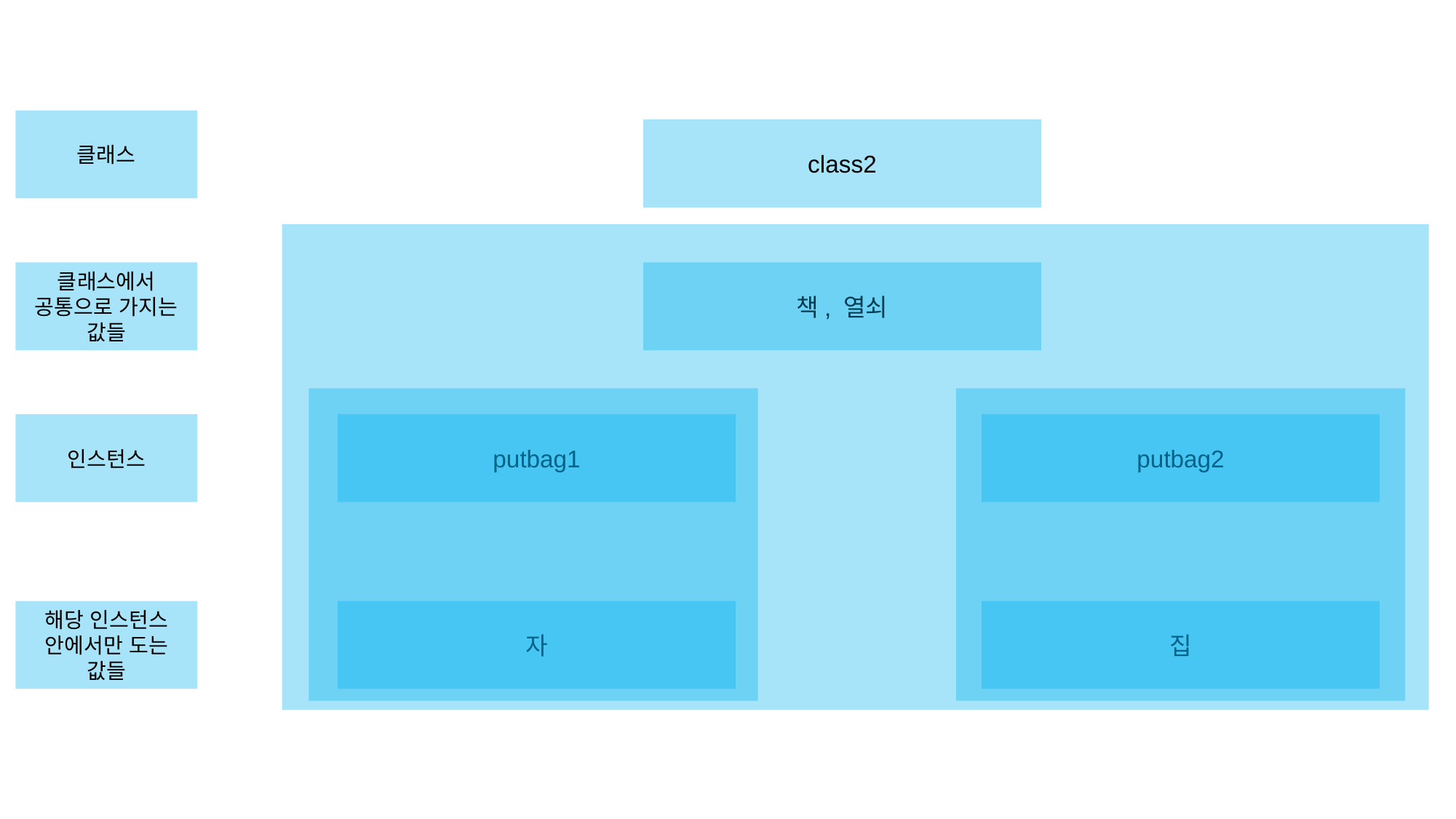

클래스
class2

클래스에서 공통으로 가지는 값들
책, 열쇠

인스턴스
putbag1
putbag2
해당 인스턴스 안에서만 도는 값들
자
집